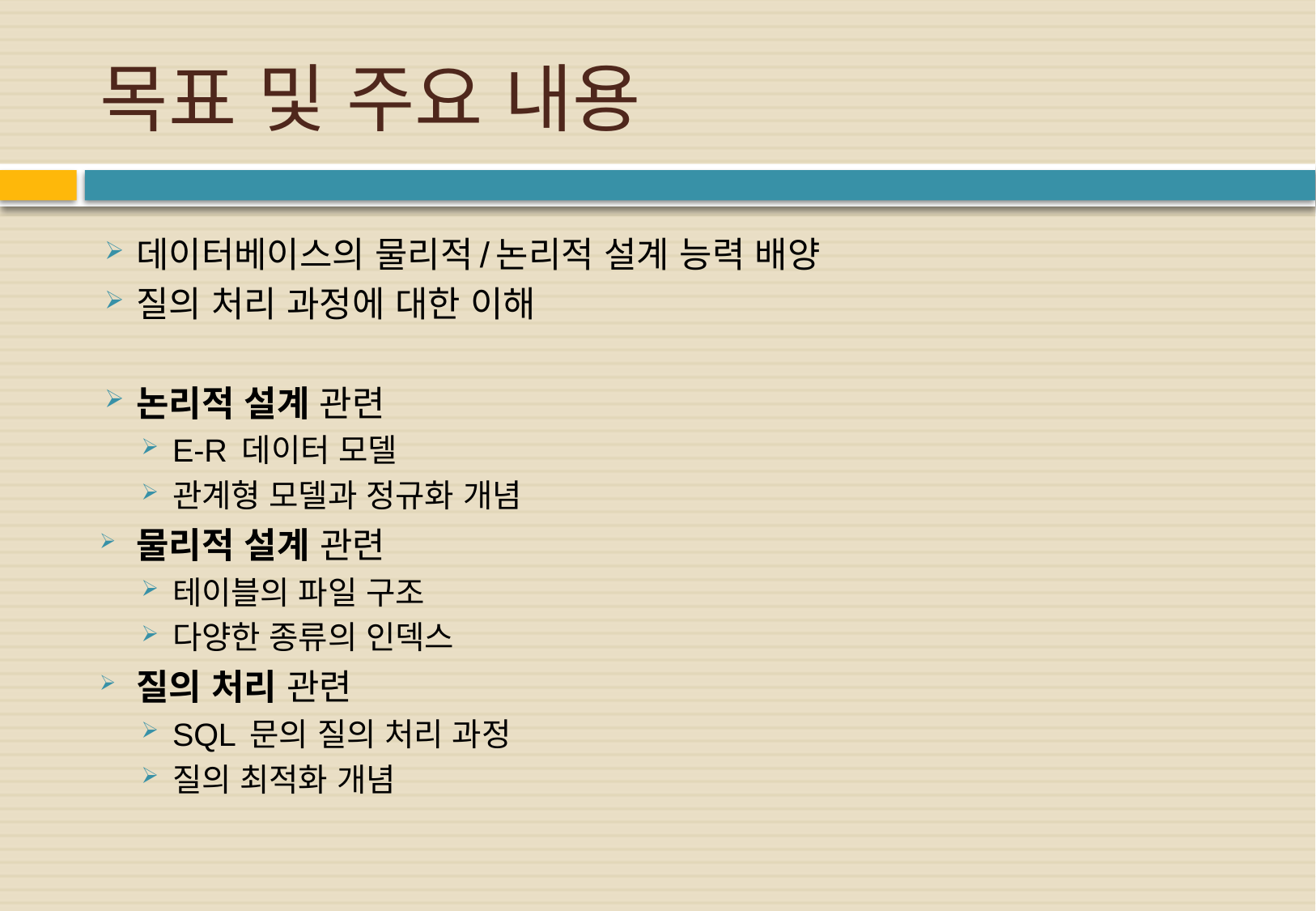

# 목표 및 주요 내용
데이터베이스의 물리적/논리적 설계 능력 배양
질의 처리 과정에 대한 이해

논리적 설계 관련
E-R 데이터 모델
관계형 모델과 정규화 개념
물리적 설계 관련
테이블의 파일 구조
다양한 종류의 인덱스
질의 처리 관련
SQL 문의 질의 처리 과정
질의 최적화 개념